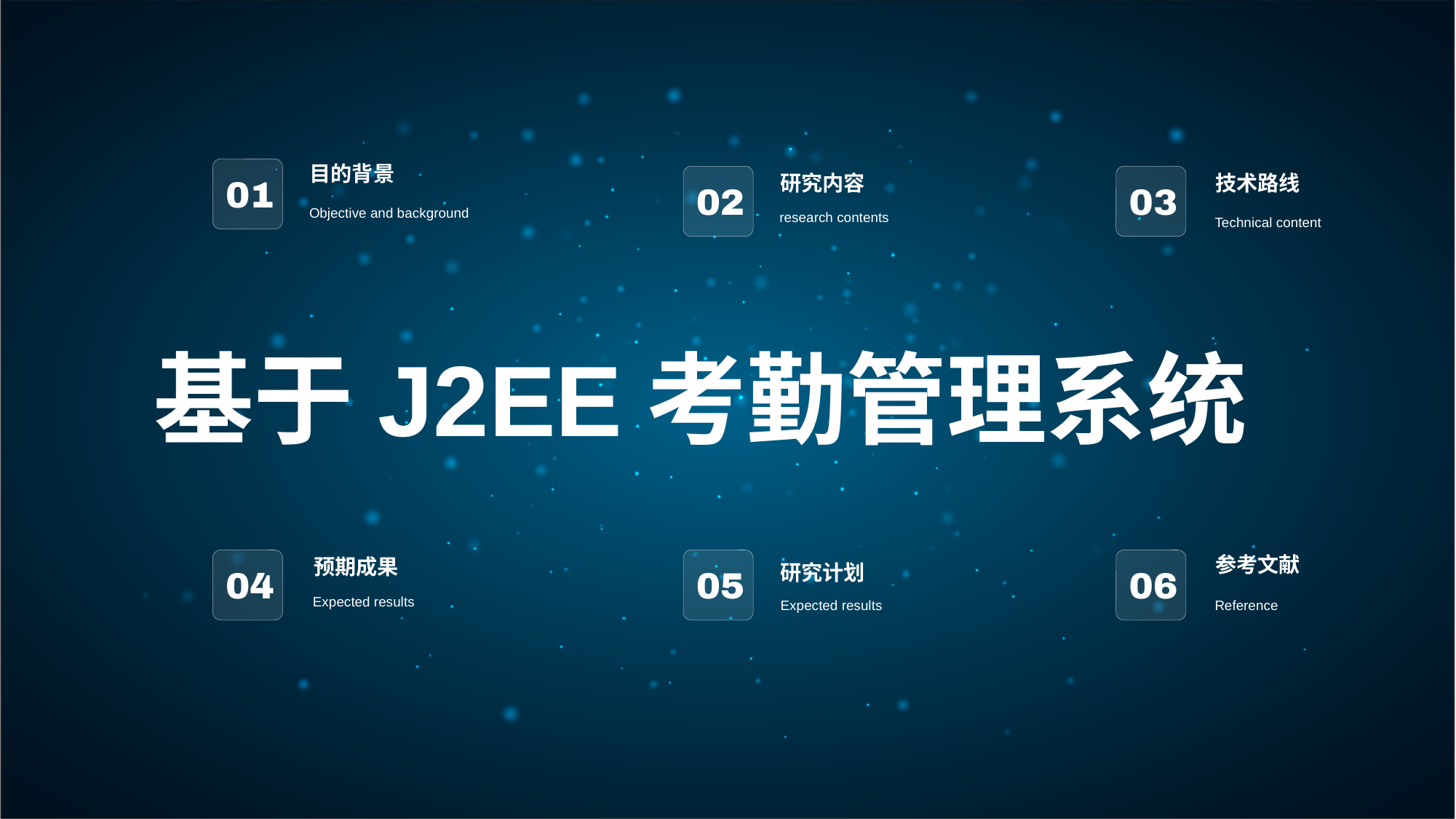

目的背景

01
Objective and background
研究内容

02
research contents
技术路线

03
Technical content
基于J2EE考勤管理系统
参考文献

06
Reference
预期成果

04
Expected results

研究计划
05
Expected results